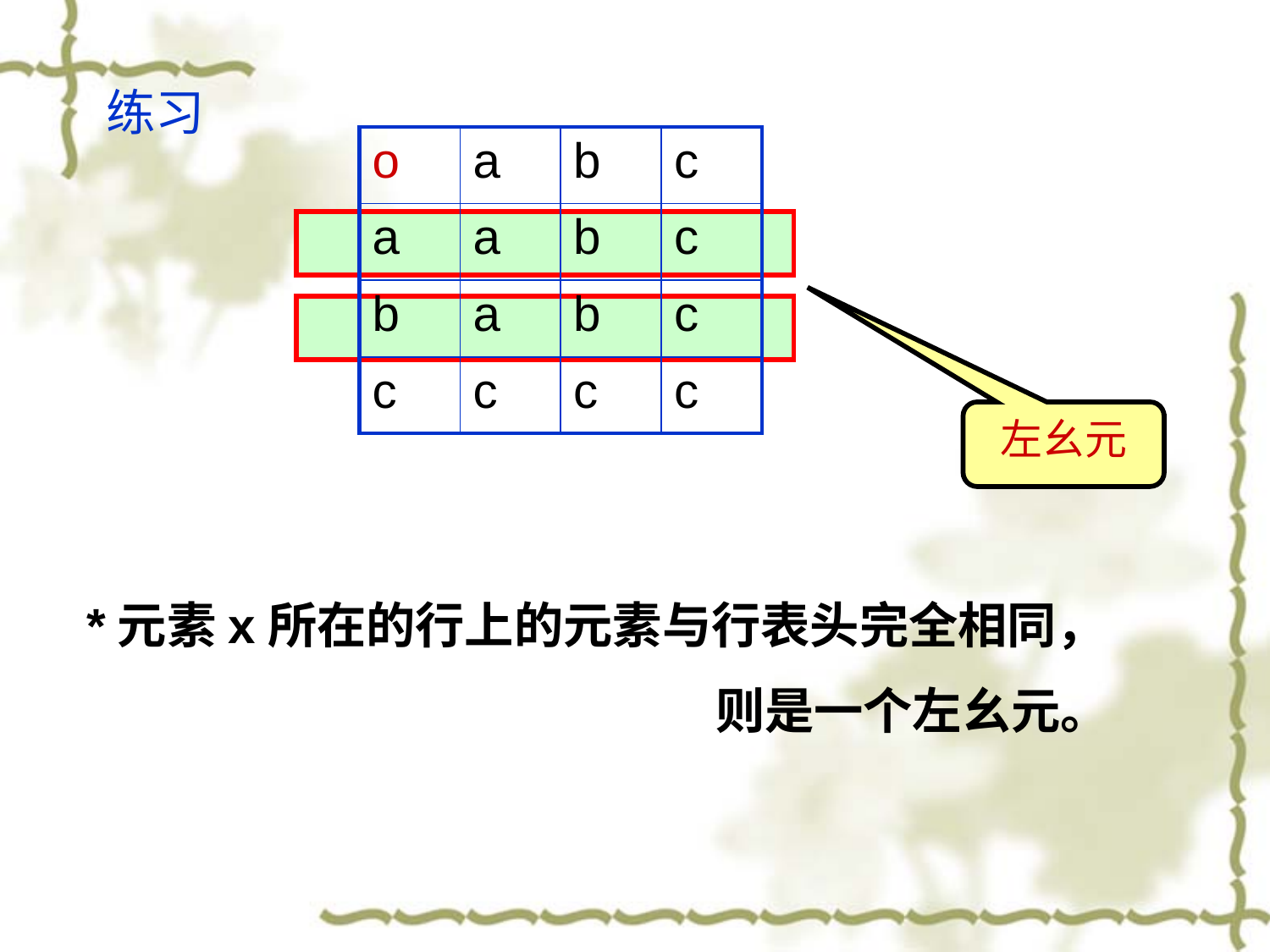

练习
| o | a | b | c |
| --- | --- | --- | --- |
| a | a | b | c |
| b | a | b | c |
| c | c | c | c |

左幺元
*元素x所在的行上的元素与行表头完全相同，
                                                       则是一个左幺元。